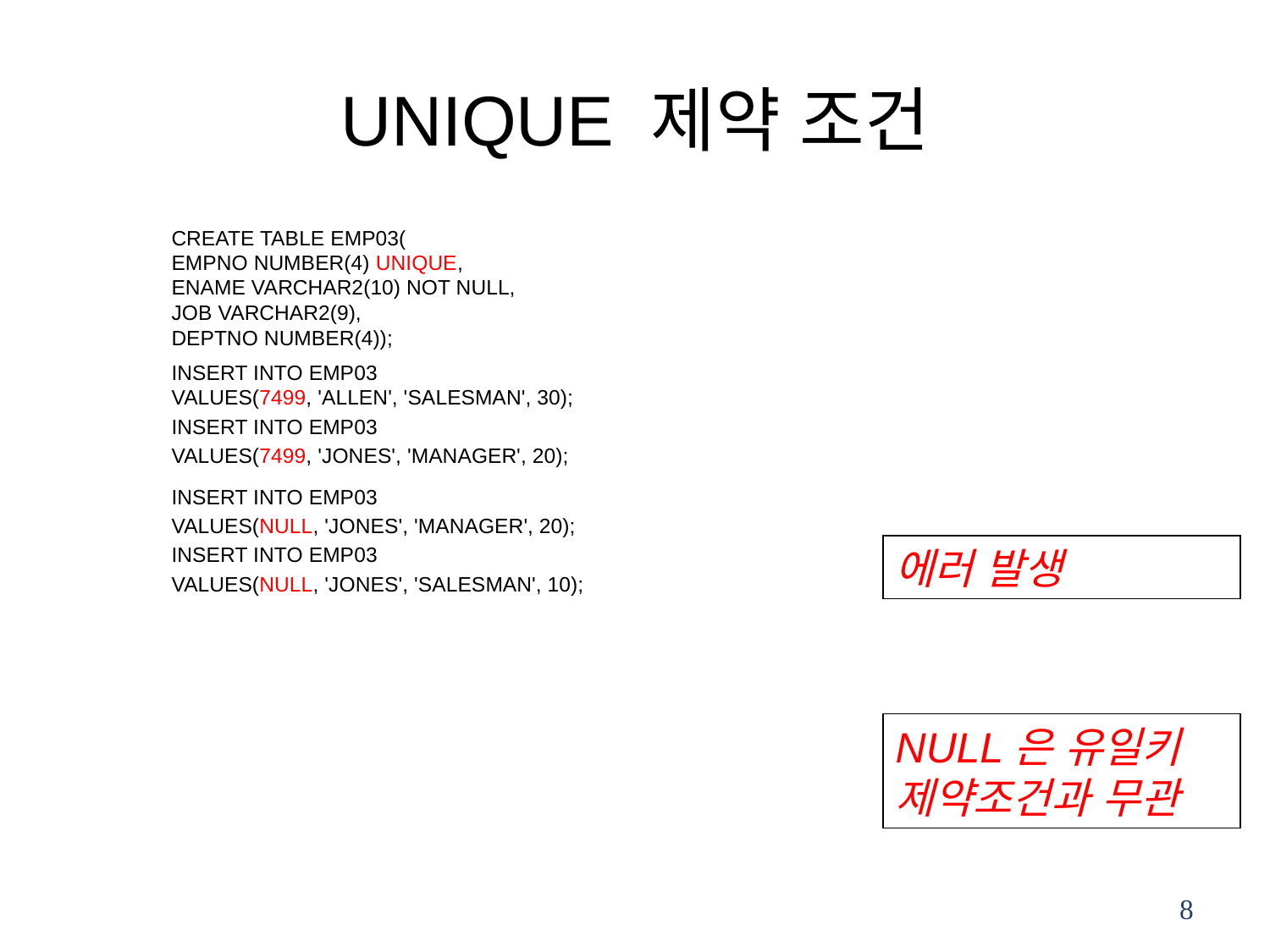

# UNIQUE 제약 조건

CREATE TABLE EMP03(
EMPNO NUMBER(4) UNIQUE,
ENAME VARCHAR2(10) NOT NULL,
JOB VARCHAR2(9),
DEPTNO NUMBER(4));

INSERT INTO EMP03
VALUES(7499, 'ALLEN', 'SALESMAN', 30);
INSERT INTO EMP03
VALUES(7499, 'JONES', 'MANAGER', 20);

INSERT INTO EMP03
VALUES(NULL, 'JONES', 'MANAGER', 20);
INSERT INTO EMP03
VALUES(NULL, 'JONES', 'SALESMAN', 10);

에러 발생
NULL은 유일키 제약조건과 무관
8